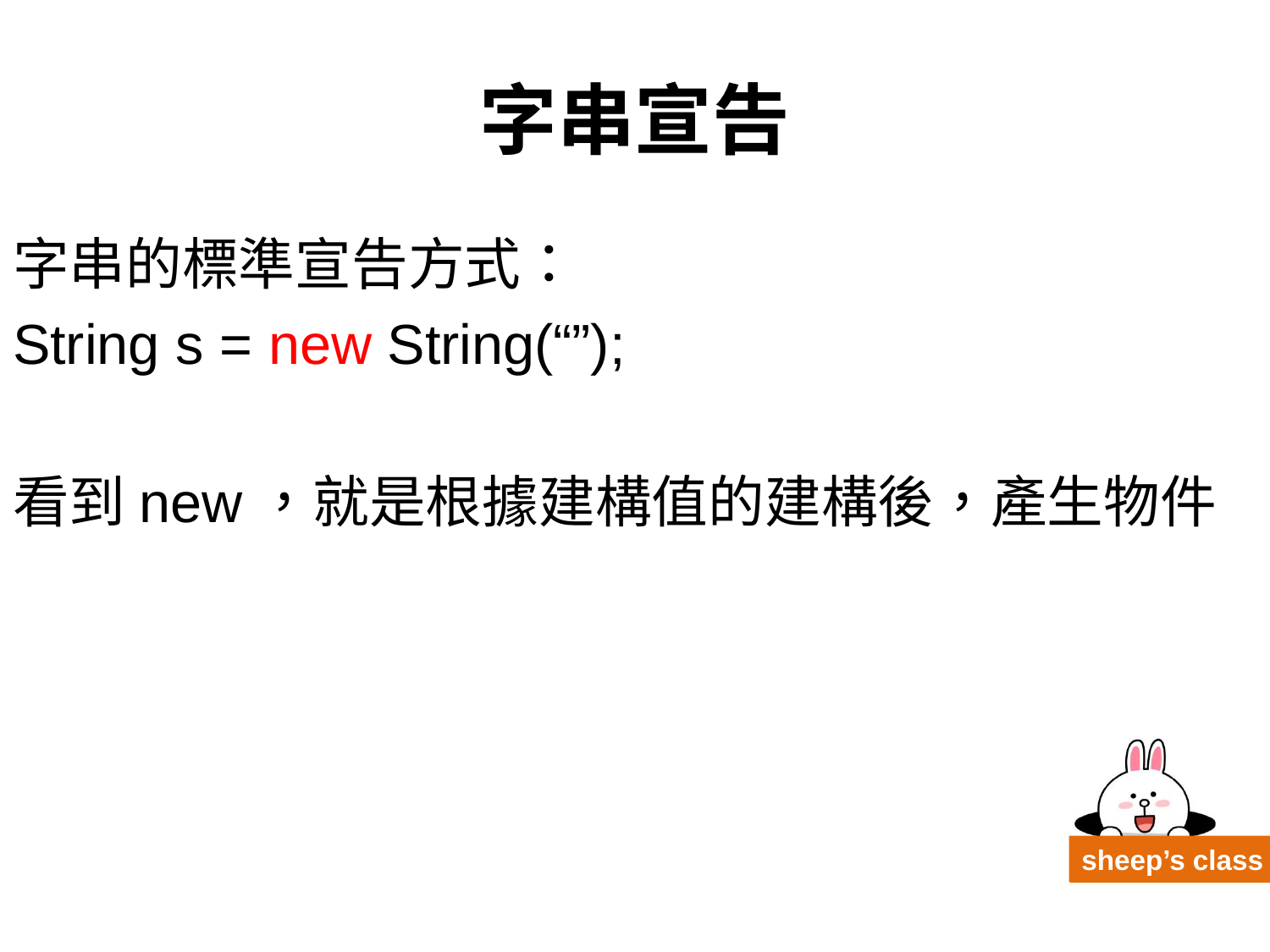

# 字串宣告
字串的標準宣告方式：
String s = new String(“”);

看到new，就是根據建構值的建構後，產生物件